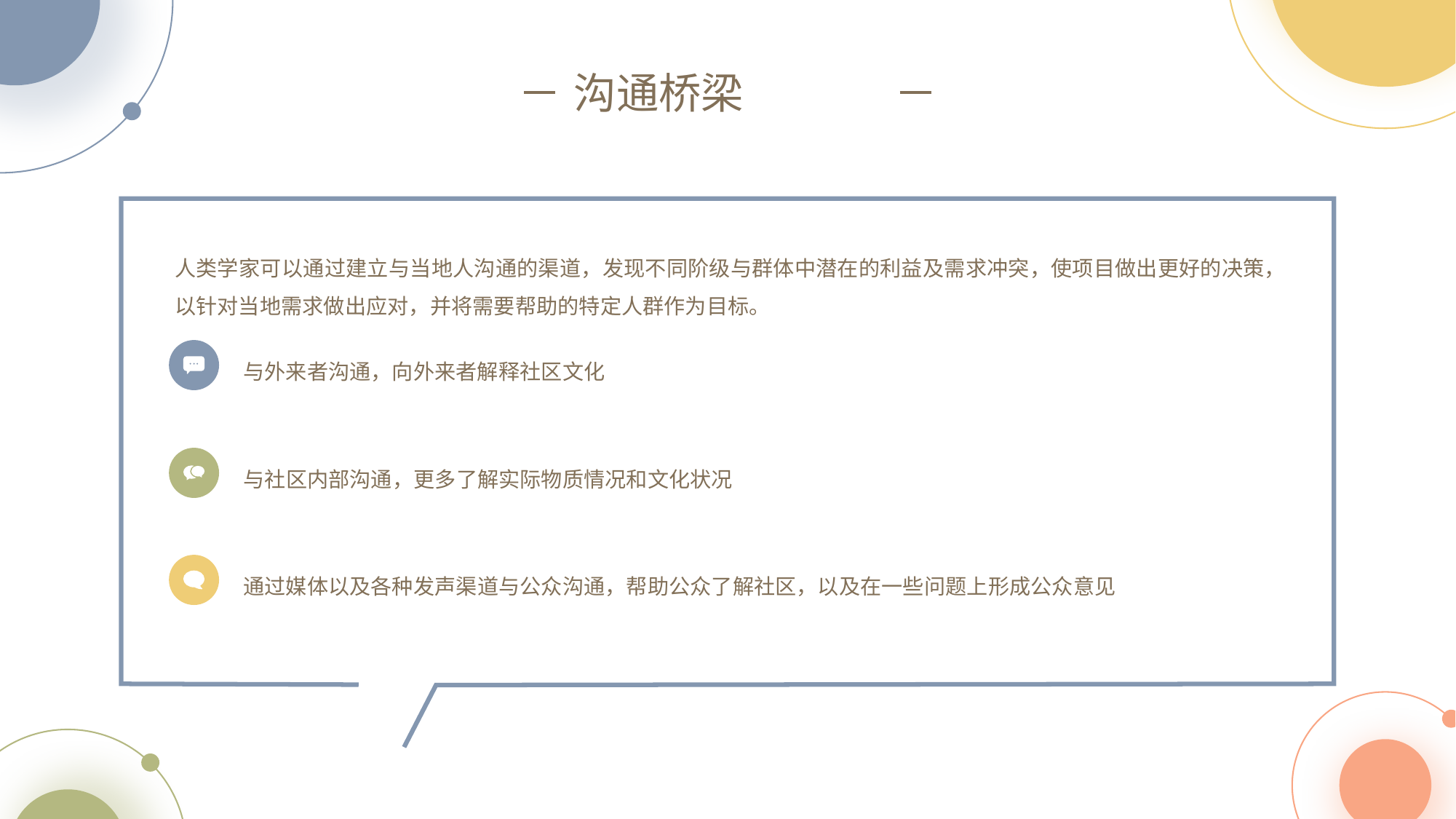

沟通桥梁

人类学家可以通过建立与当地人沟通的渠道，发现不同阶级与群体中潜在的利益及需求冲突，使项目做出更好的决策，以针对当地需求做出应对，并将需要帮助的特定人群作为目标。

与外来者沟通，向外来者解释社区文化

与社区内部沟通，更多了解实际物质情况和文化状况

通过媒体以及各种发声渠道与公众沟通，帮助公众了解社区，以及在一些问题上形成公众意见